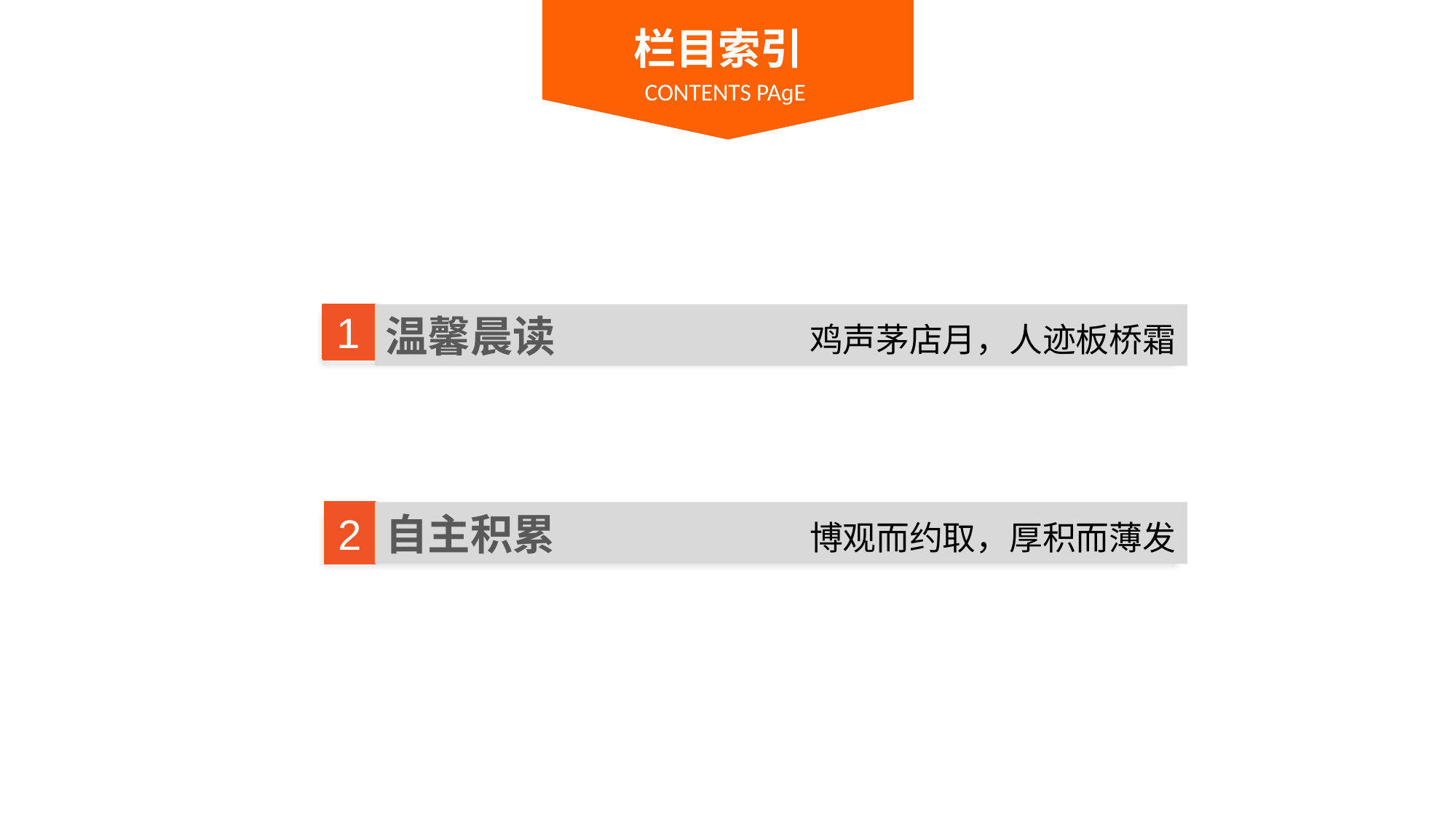

栏目索引
CONTENTS PAɡE
1
温馨晨读        	          鸡声茅店月，人迹板桥霜

2
自主积累        	          博观而约取，厚积而薄发